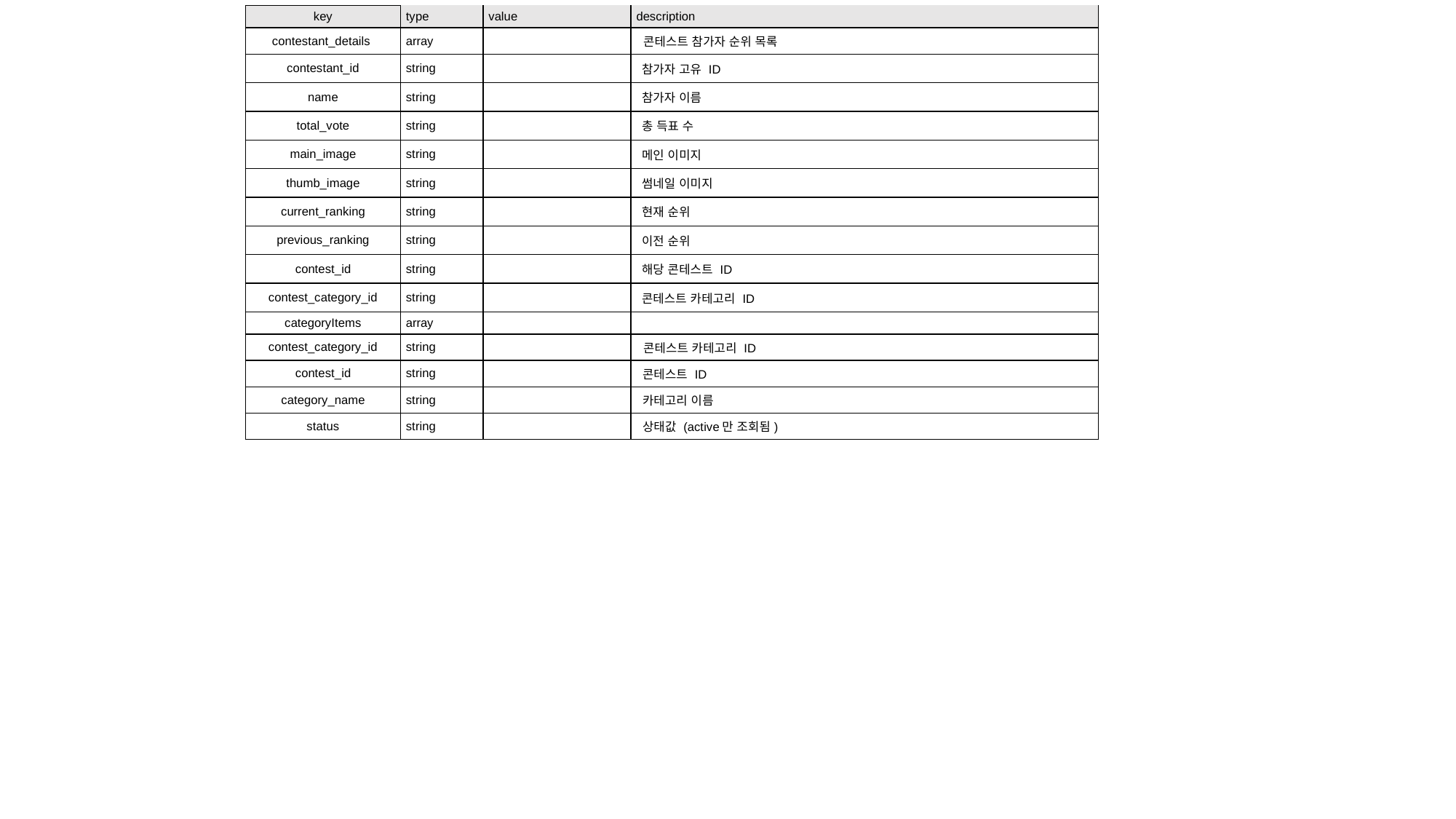

| key | type | value | description |
| --- | --- | --- | --- |
| contestant\_details | array |  | 콘테스트 참가자 순위 목록 |
| contestant\_id | string |  | 참가자 고유 ID |
| name | string |  | 참가자 이름 |
| total\_vote | string |  | 총 득표 수 |
| main\_image | string |  | 메인 이미지 |
| thumb\_image | string |  | 썸네일 이미지 |
| current\_ranking | string |  | 현재 순위 |
| previous\_ranking | string |  | 이전 순위 |
| contest\_id | string |  | 해당 콘테스트 ID |
| contest\_category\_id | string |  | 콘테스트 카테고리 ID |
| categoryItems | array |  |  |
| contest\_category\_id | string |  | 콘테스트 카테고리 ID |
| contest\_id | string |  | 콘테스트 ID |
| category\_name | string |  | 카테고리 이름 |
| status | string |  | 상태값 (active만 조회됨) |